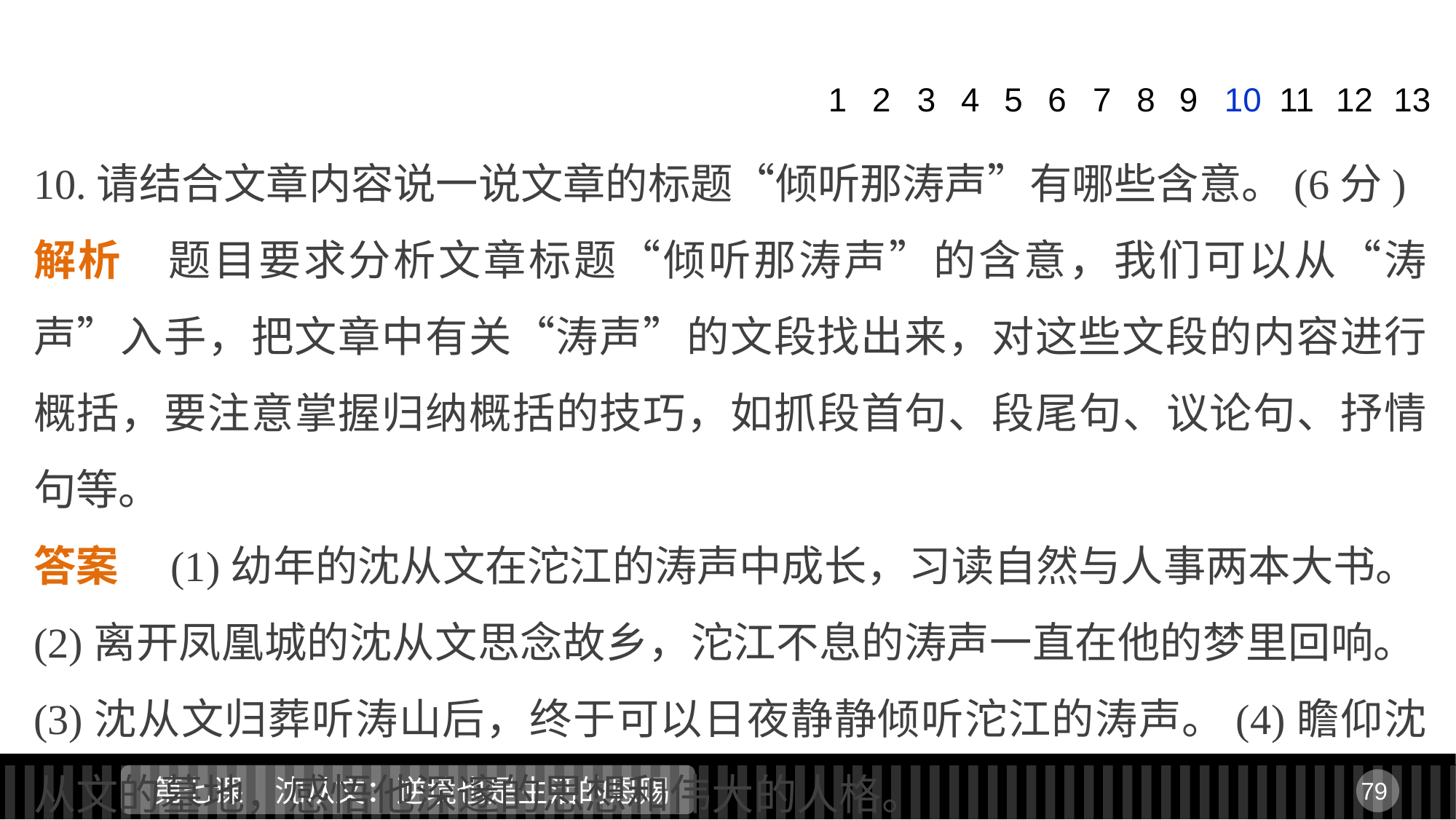

1
2
3
4
5
6
7
8
9
10
11
12
13
10.请结合文章内容说一说文章的标题“倾听那涛声”有哪些含意。(6分)
解析　题目要求分析文章标题“倾听那涛声”的含意，我们可以从“涛声”入手，把文章中有关“涛声”的文段找出来，对这些文段的内容进行概括，要注意掌握归纳概括的技巧，如抓段首句、段尾句、议论句、抒情句等。
答案　(1)幼年的沈从文在沱江的涛声中成长，习读自然与人事两本大书。(2)离开凤凰城的沈从文思念故乡，沱江不息的涛声一直在他的梦里回响。(3)沈从文归葬听涛山后，终于可以日夜静静倾听沱江的涛声。(4)瞻仰沈从文的墓地，感悟他深邃的思想和伟大的人格。